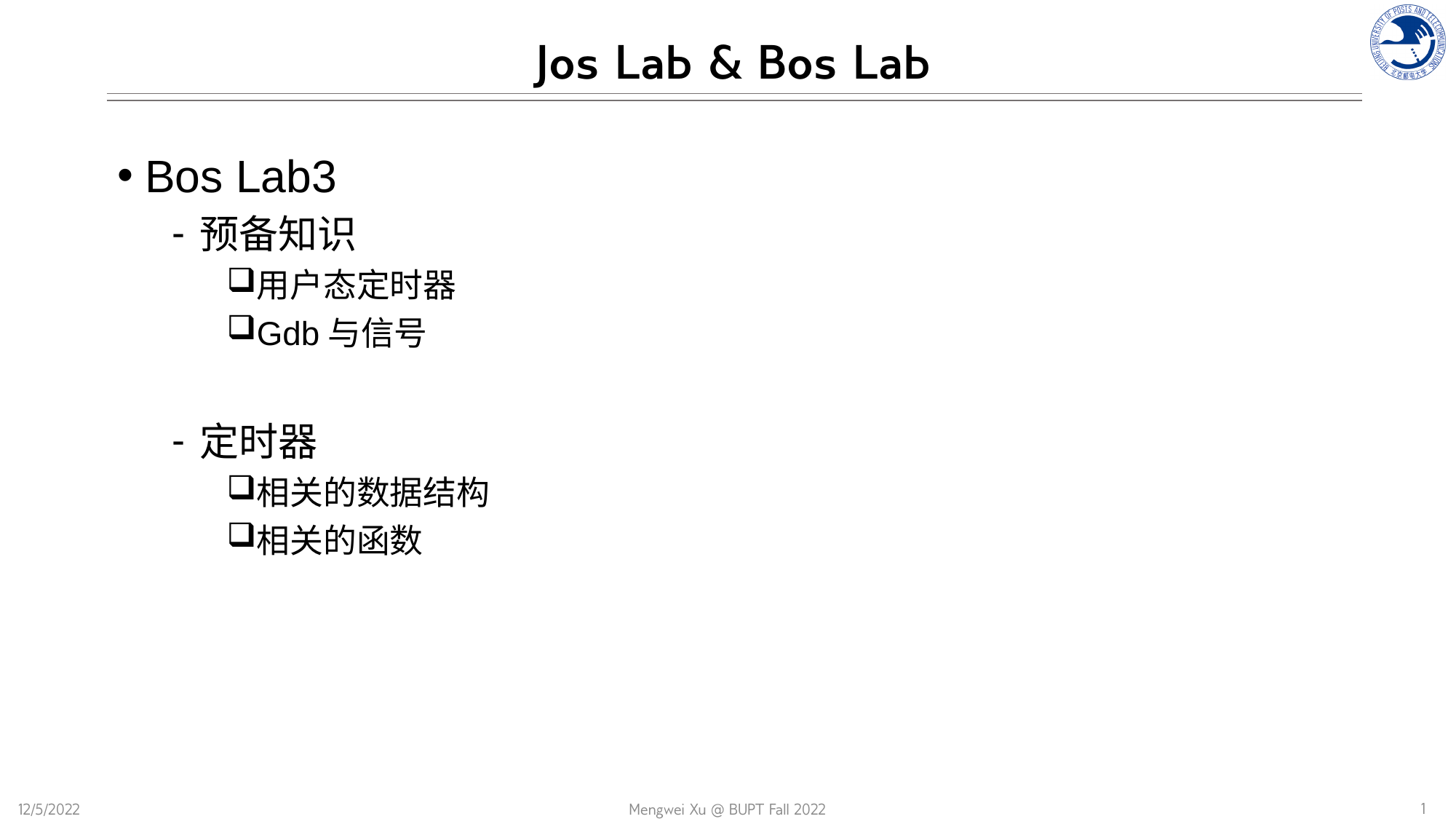

Jos Lab & Bos Lab
Bos Lab3
预备知识
用户态定时器
Gdb与信号

定时器
相关的数据结构
相关的函数

1
Mengwei Xu @ BUPT Fall 2022
12/5/2022